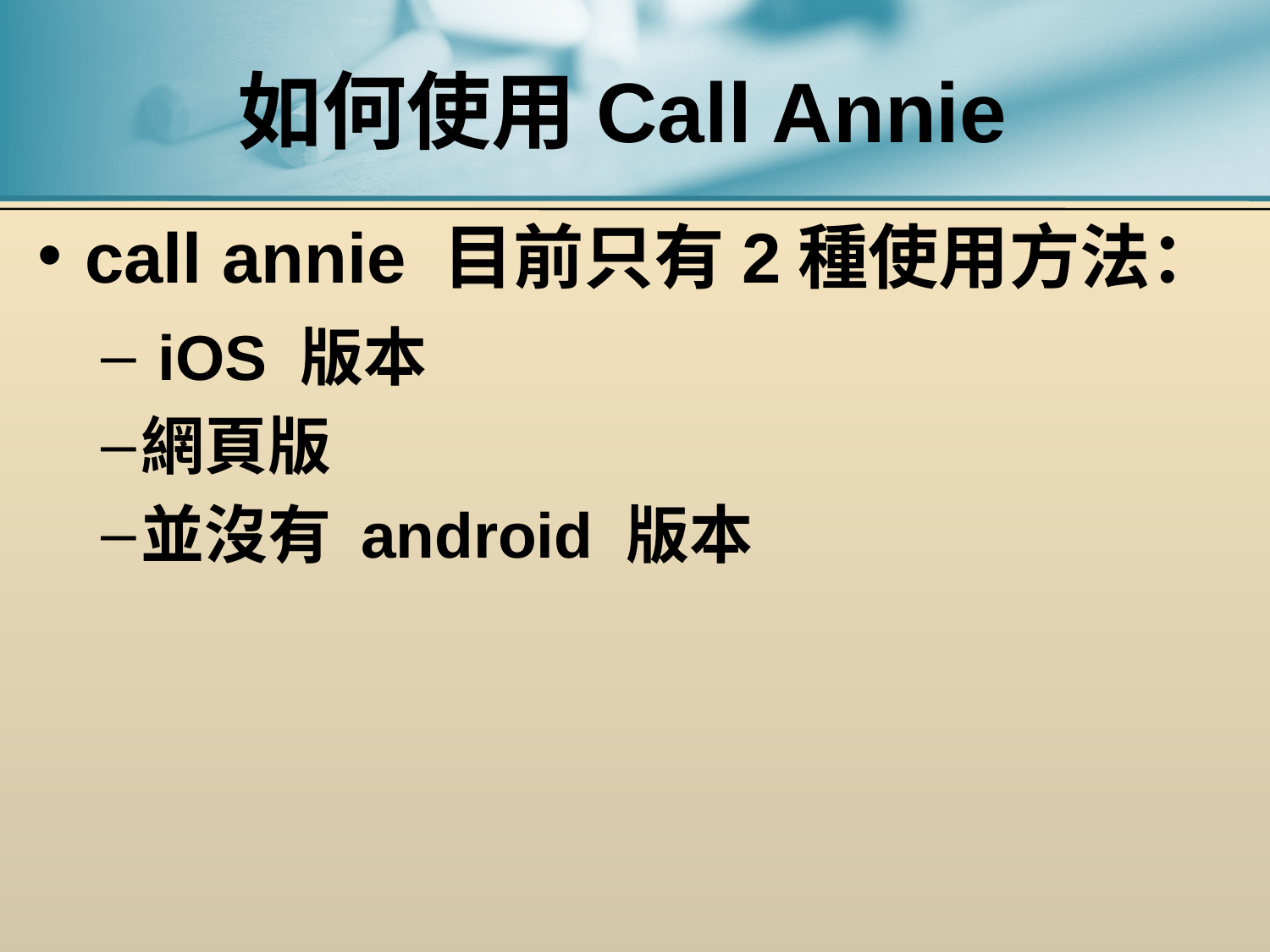

# 如何使用Call Annie
call annie 目前只有2種使用方法：
 iOS 版本
網頁版
並沒有 android 版本